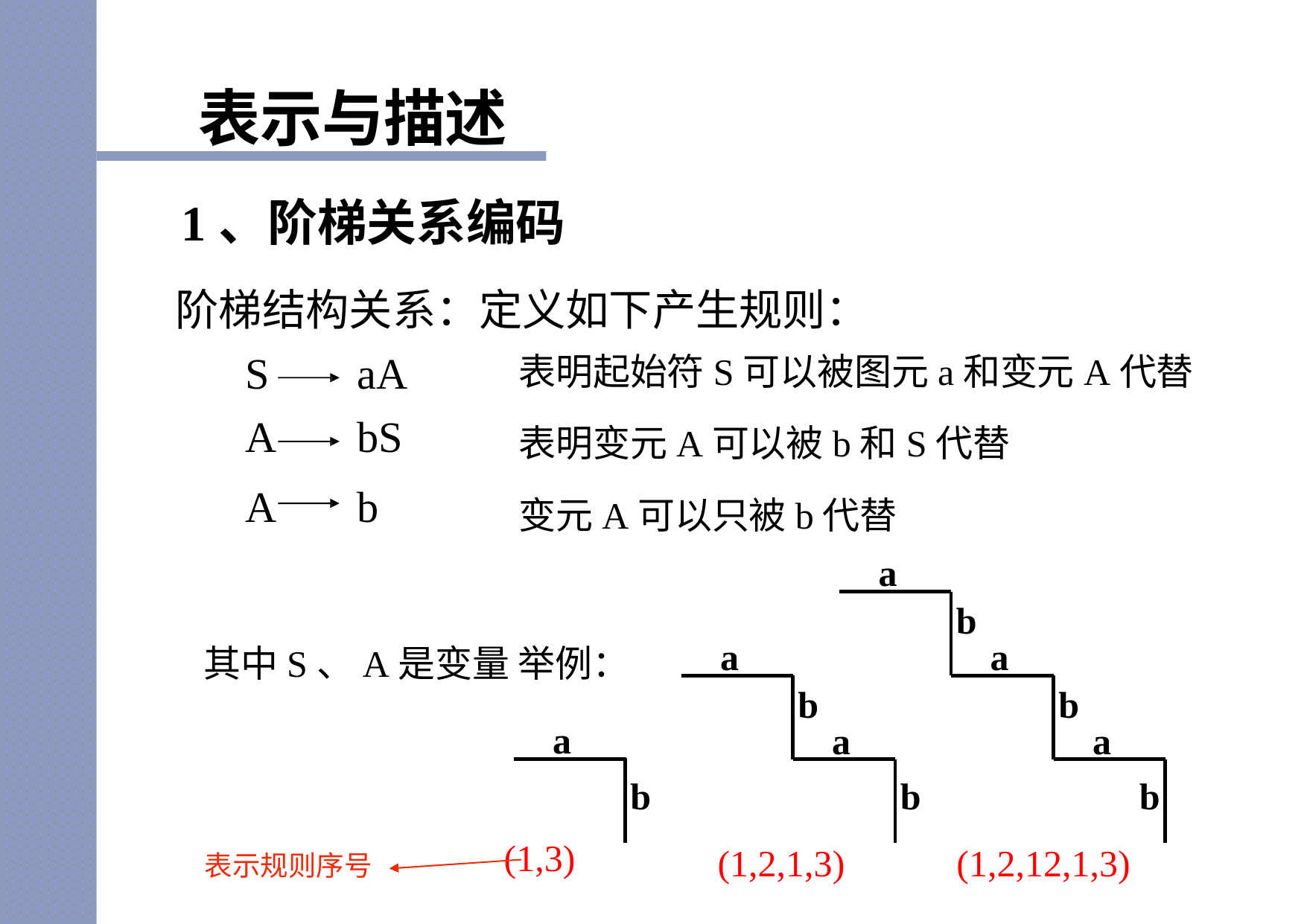

表示与描述
1、阶梯关系编码
# 阶梯结构关系：定义如下产生规则：
表明起始符S可以被图元a和变元A代替
表明变元A可以被b和S代替
变元A可以只被b代替
S	aA
A	bS
A	b

a

b
a
其中S、A是变量 举例：
a

b
a
b
a
a

b
b
b
(1,3)
(1,2,1,3)
(1,2,12,1,3)
表示规则序号